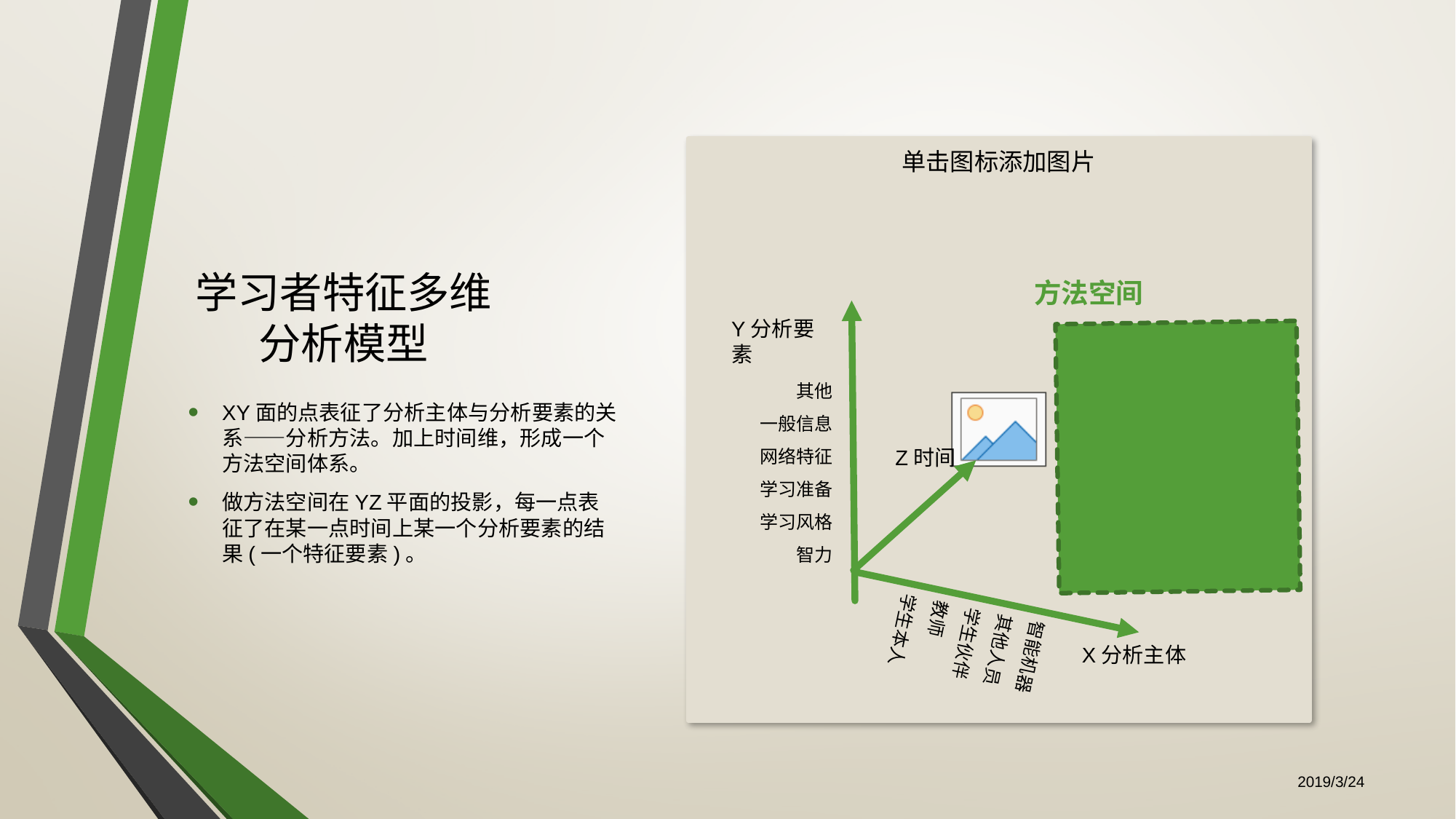

# 学习者特征多维分析模型
方法空间
Y分析要素

其他
一般信息
网络特征
学习准备
学习风格
智力

XY面的点表征了分析主体与分析要素的关系——分析方法。加上时间维，形成一个方法空间体系。
做方法空间在YZ平面的投影，每一点表征了在某一点时间上某一个分析要素的结果(一个特征要素)。
Z时间

智能机器
其他人员
学生伙伴
教师
学生本人

X分析主体
2019/3/24